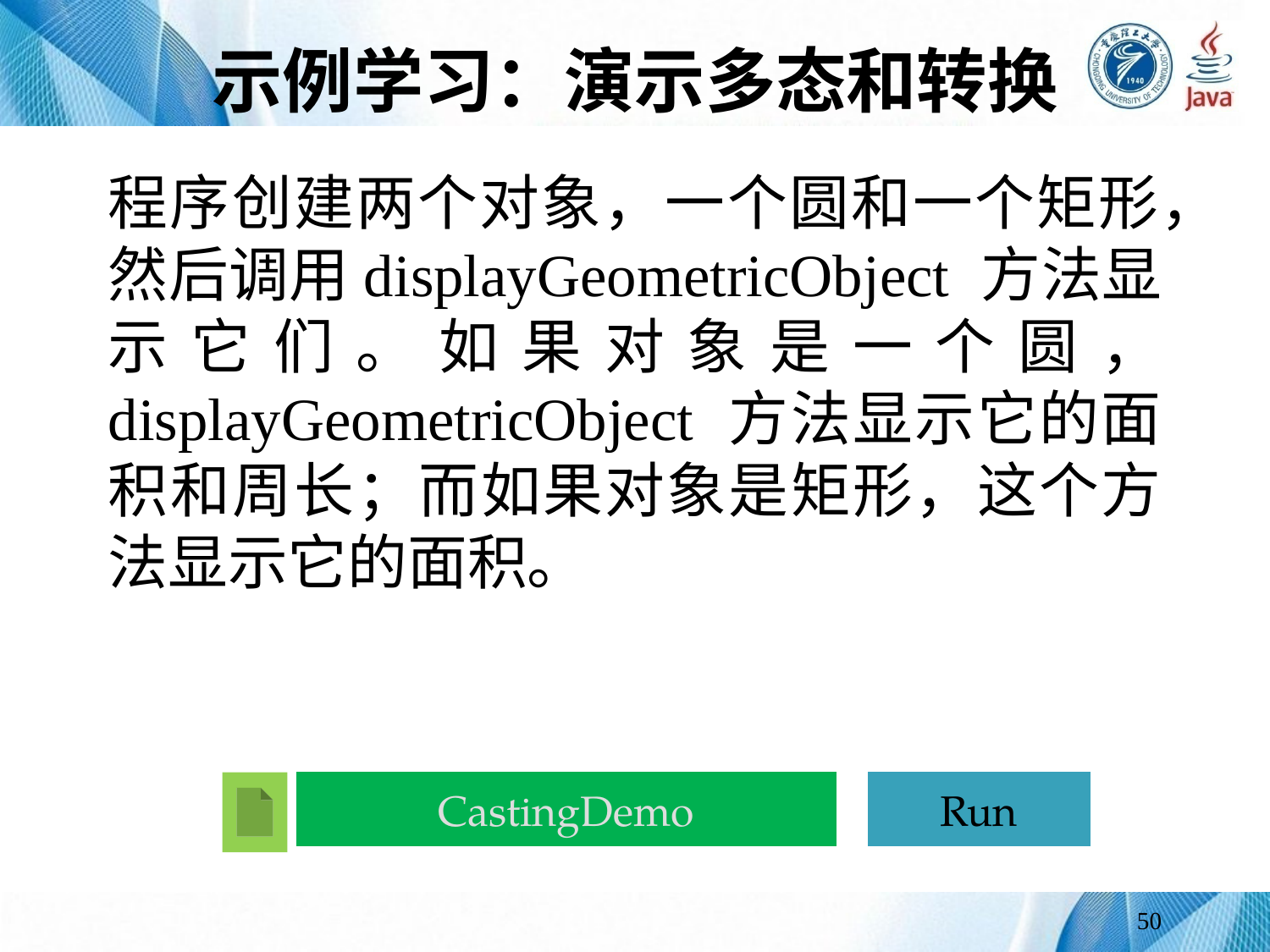

# 示例学习：演示多态和转换
程序创建两个对象，一个圆和一个矩形，然后调用displayGeometricObject 方法显示它们。如果对象是一个圆， displayGeometricObject 方法显示它的面积和周长；而如果对象是矩形，这个方法显示它的面积。

CastingDemo
Run
50